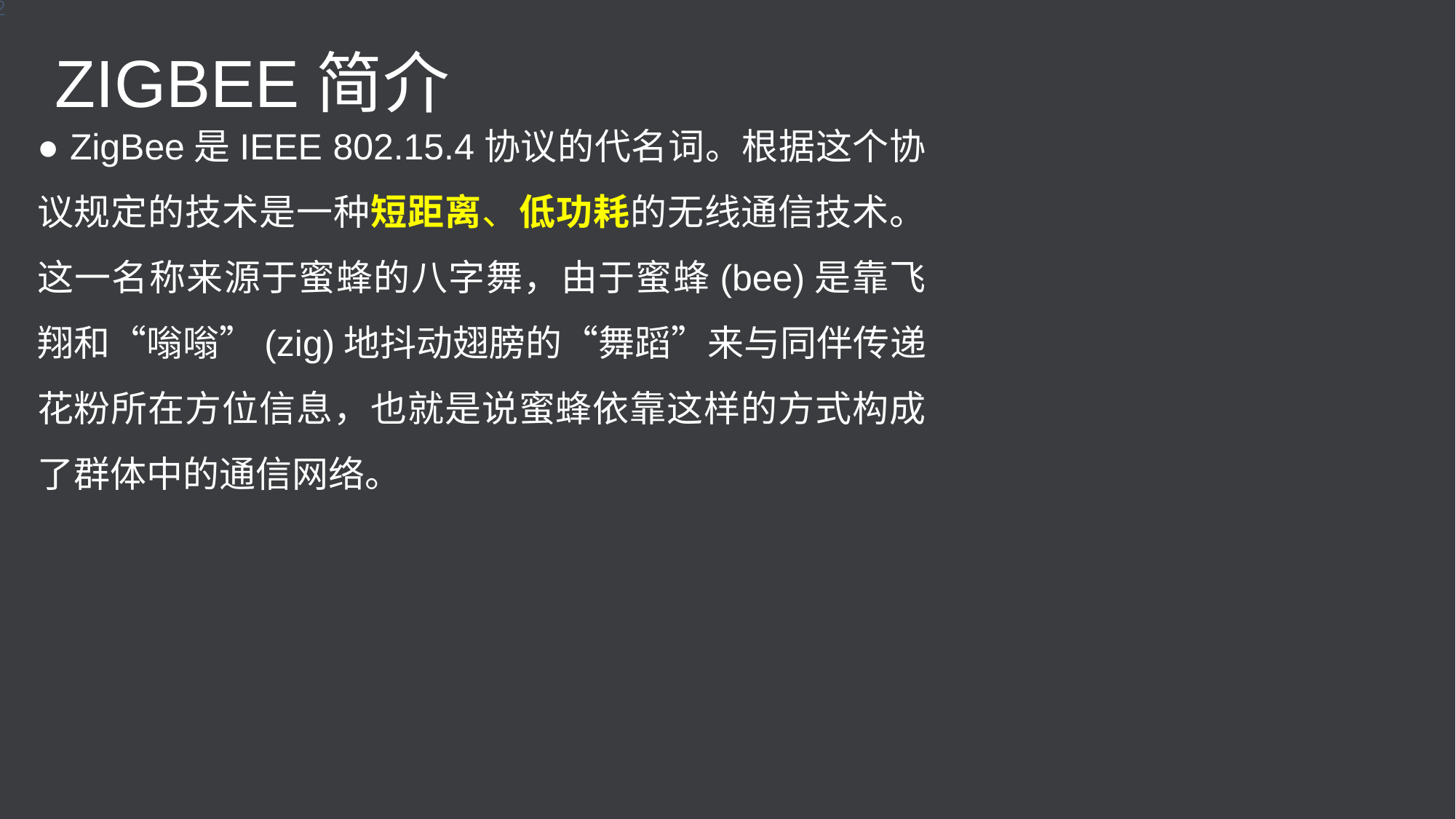

2

● ZigBee是IEEE 802.15.4协议的代名词。根据这个协议规定的技术是一种短距离、低功耗的无线通信技术。这一名称来源于蜜蜂的八字舞，由于蜜蜂(bee)是靠飞翔和“嗡嗡”(zig)地抖动翅膀的“舞蹈”来与同伴传递花粉所在方位信息，也就是说蜜蜂依靠这样的方式构成了群体中的通信网络。

# ZIGBEE简介